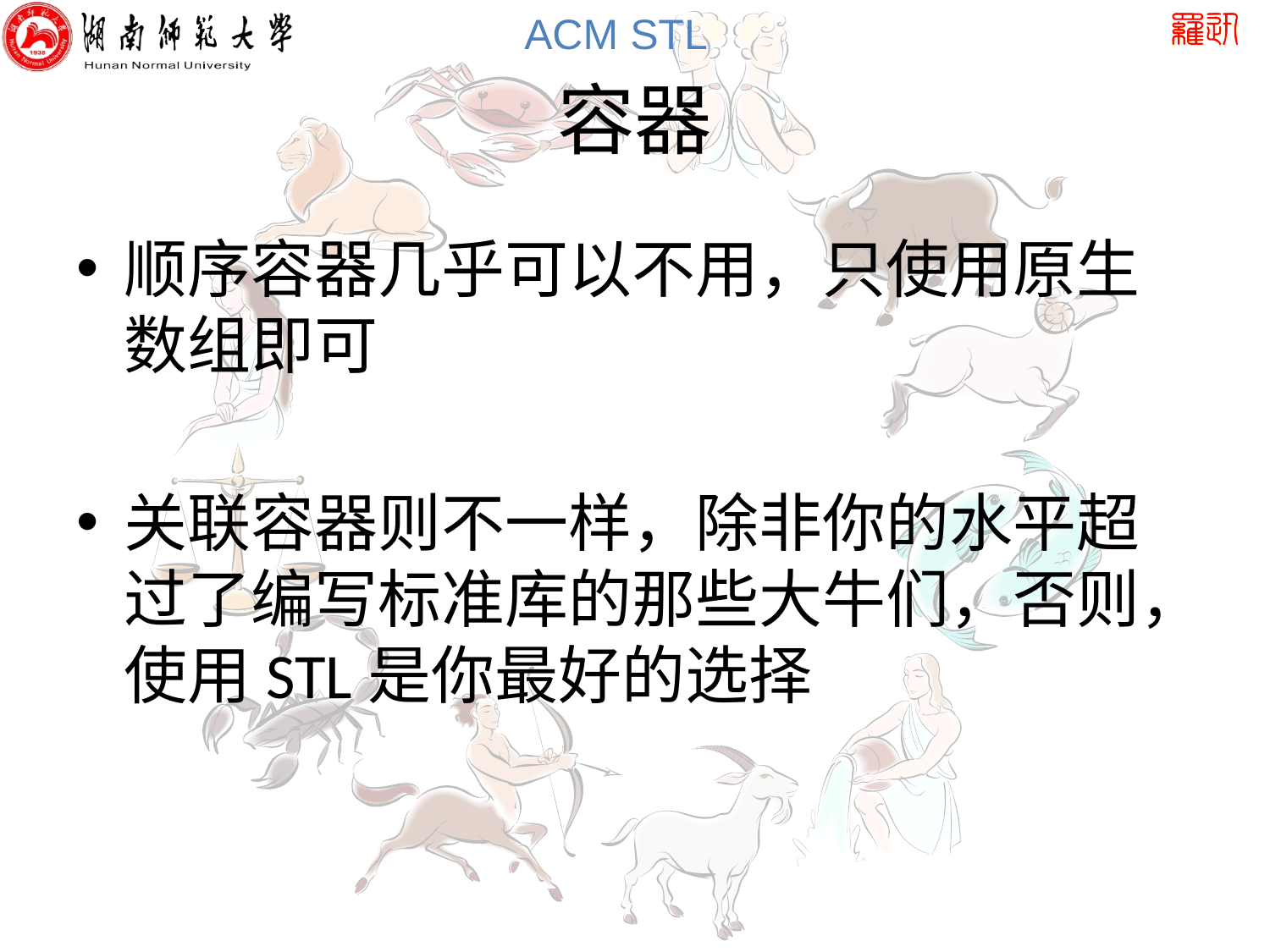

# 容器
顺序容器几乎可以不用，只使用原生数组即可

关联容器则不一样，除非你的水平超过了编写标准库的那些大牛们，否则，使用STL是你最好的选择